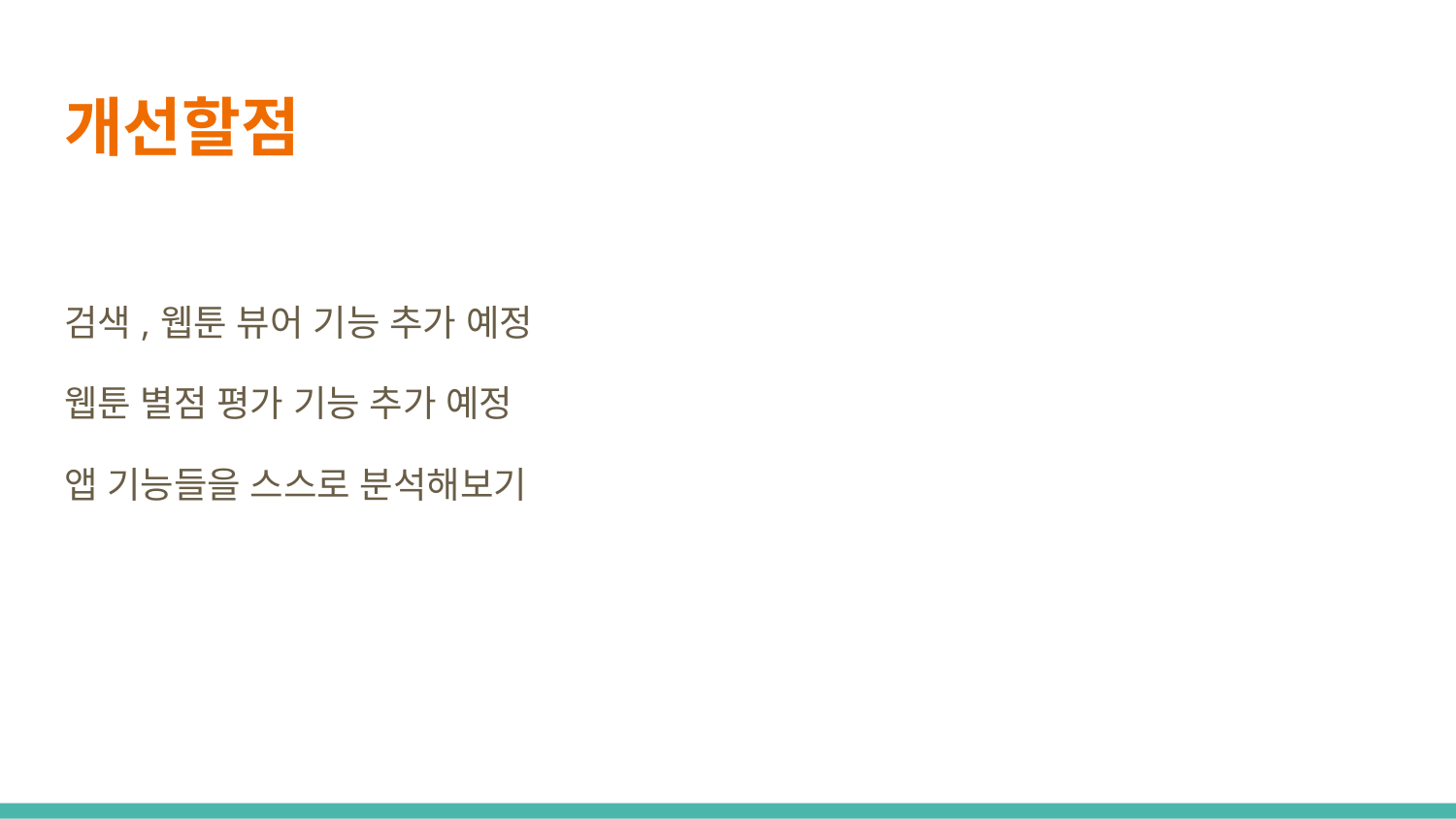

# 개선할점

검색,웹툰 뷰어 기능 추가 예정
웹툰 별점 평가 기능 추가 예정
앱 기능들을 스스로 분석해보기